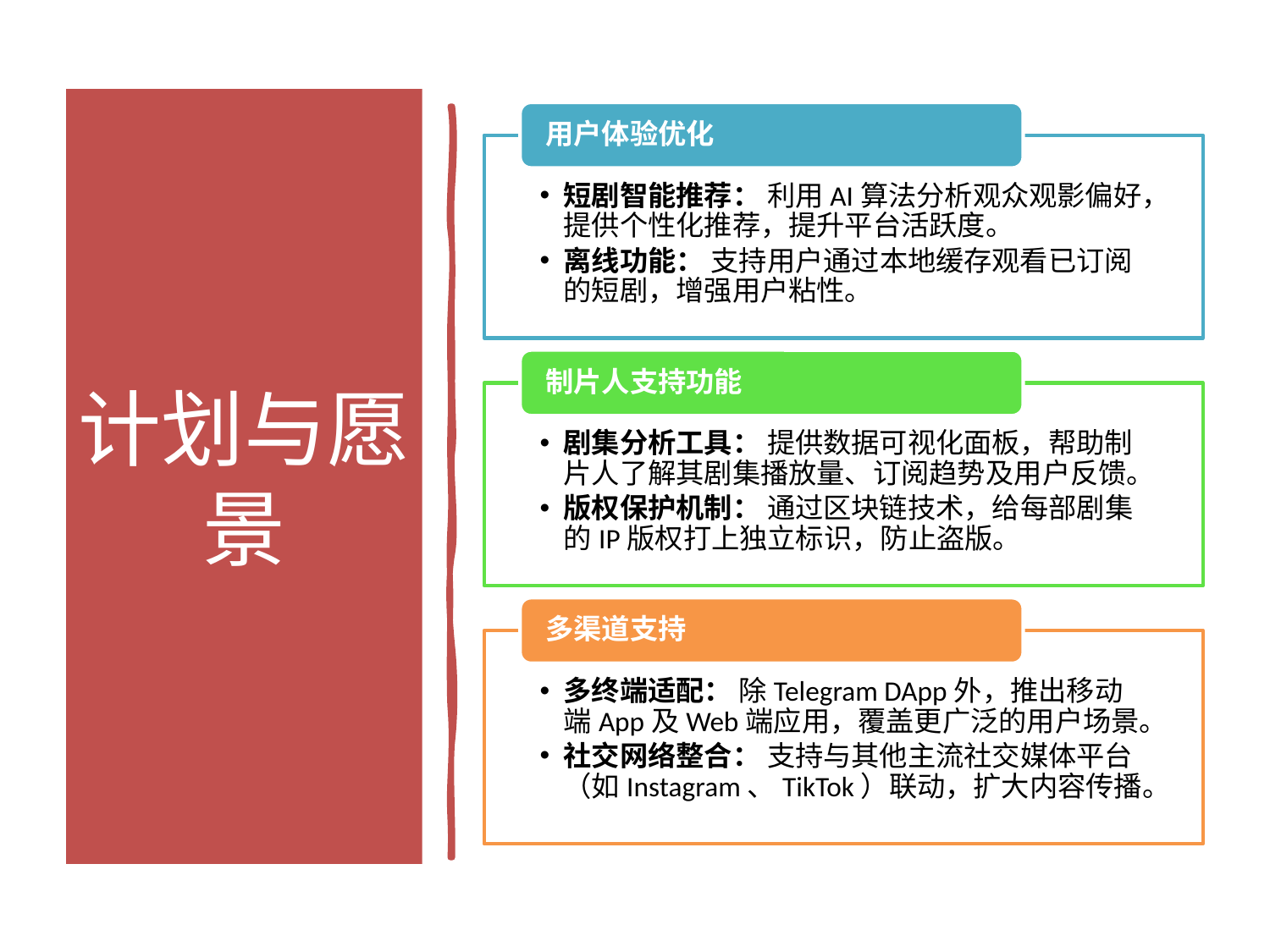

短剧智能推荐： 利用AI算法分析观众观影偏好，提供个性化推荐，提升平台活跃度。
离线功能： 支持用户通过本地缓存观看已订阅的短剧，增强用户粘性。
用户体验优化
剧集分析工具： 提供数据可视化面板，帮助制片人了解其剧集播放量、订阅趋势及用户反馈。
版权保护机制： 通过区块链技术，给每部剧集的IP版权打上独立标识，防止盗版。
制片人支持功能
多终端适配： 除Telegram DApp外，推出移动端App及Web端应用，覆盖更广泛的用户场景。
社交网络整合： 支持与其他主流社交媒体平台（如Instagram、TikTok）联动，扩大内容传播。
多渠道支持
# 计划与愿景